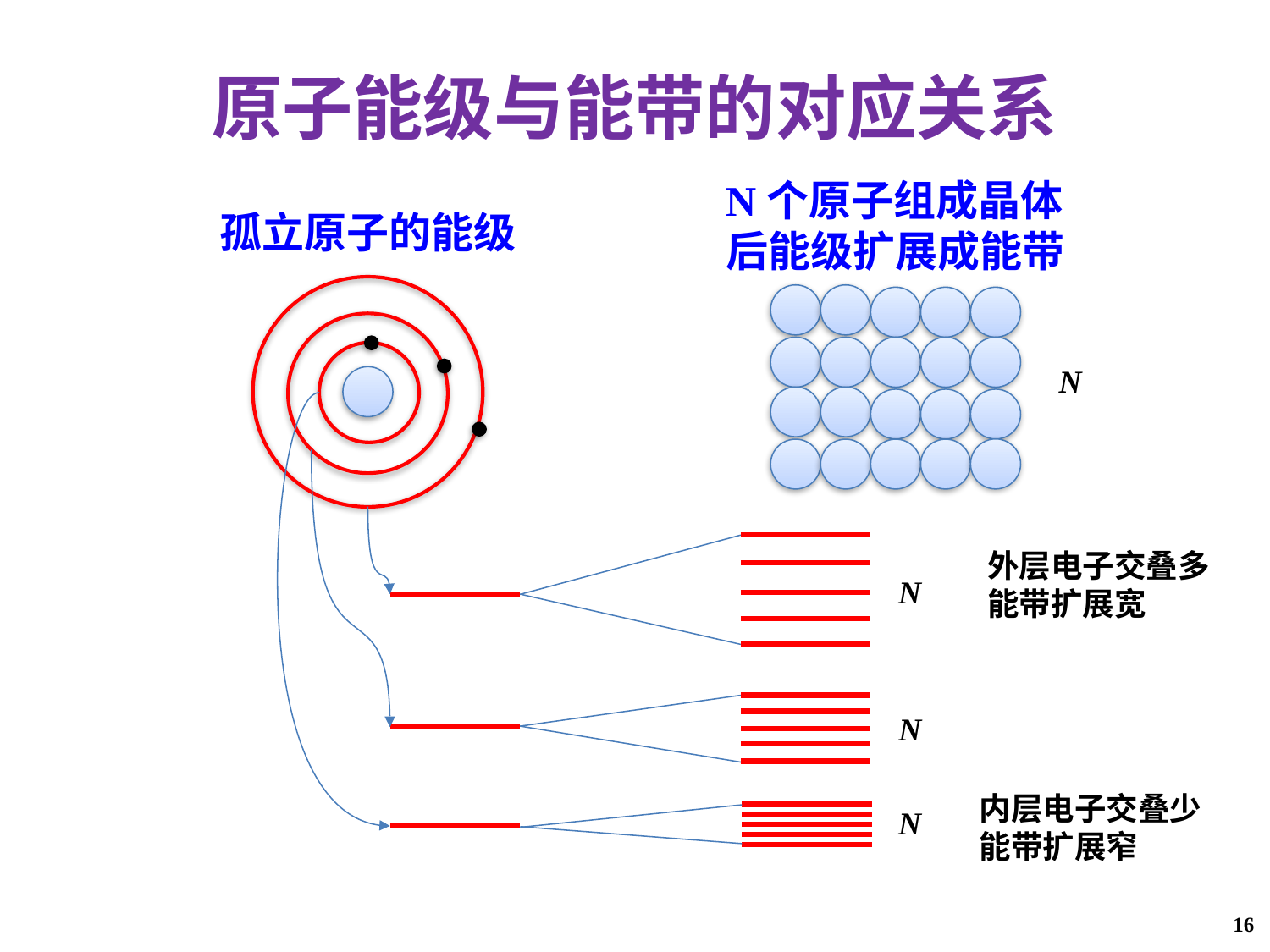

# 原子能级与能带的对应关系
N个原子组成晶体后能级扩展成能带
孤立原子的能级

N

外层电子交叠多
能带扩展宽
N
N
内层电子交叠少
能带扩展窄
N
16